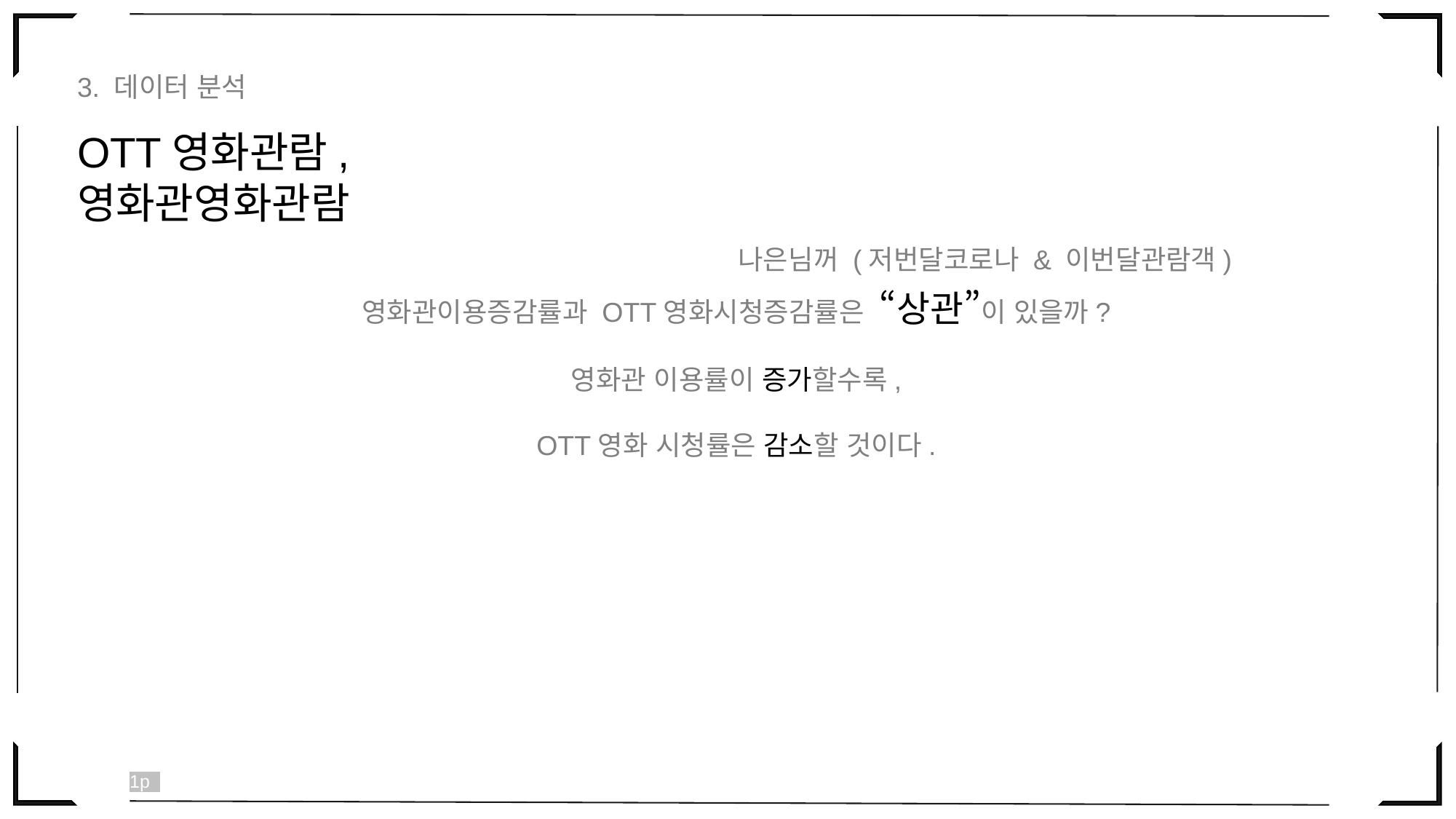

3. 데이터 분석
OTT영화관람, 영화관영화관람
나은님꺼 (저번달코로나 & 이번달관람객)
영화관이용증감률과 OTT영화시청증감률은  “상관”이 있을까?

영화관 이용률이 증가할수록,

OTT영화 시청률은 감소할 것이다.

1p